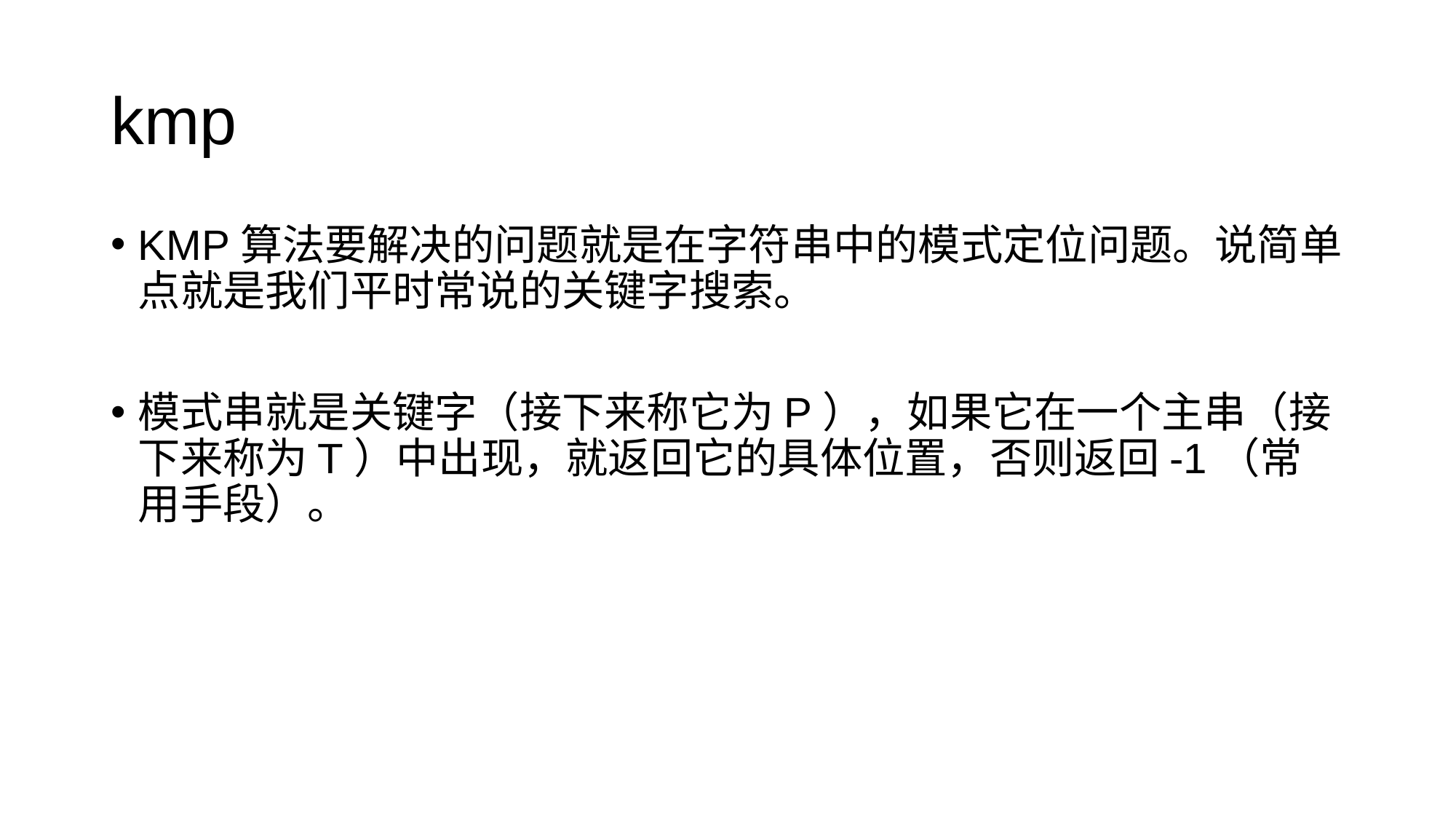

# kmp
KMP算法要解决的问题就是在字符串中的模式定位问题。说简单点就是我们平时常说的关键字搜索。

模式串就是关键字（接下来称它为P），如果它在一个主串（接下来称为T）中出现，就返回它的具体位置，否则返回-1（常用手段）。